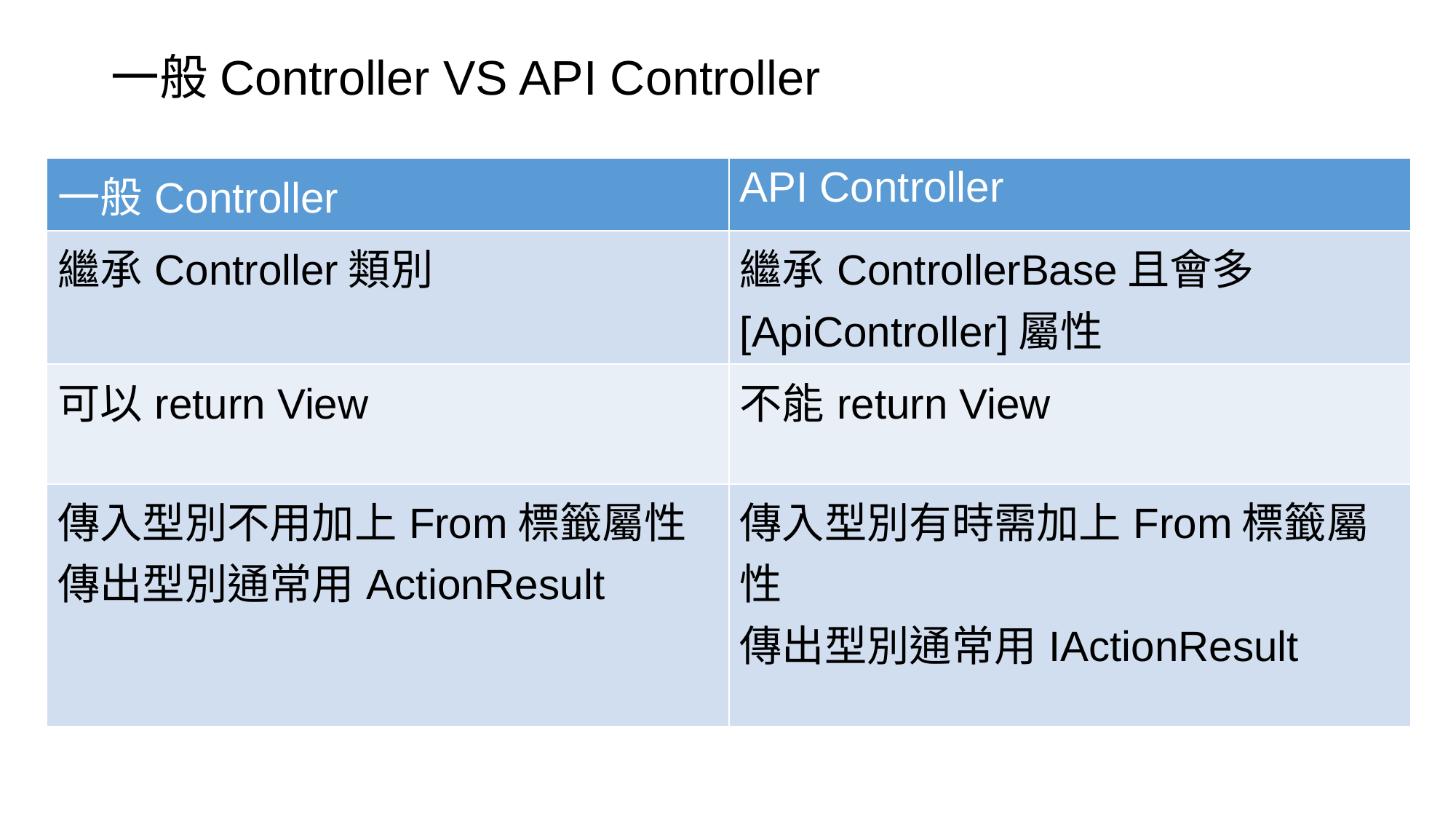

# 一般Controller VS API Controller
| 一般Controller | API Controller |
| --- | --- |
| 繼承Controller類別 | 繼承ControllerBase且會多[ApiController]屬性 |
| 可以return View | 不能return View |
| 傳入型別不用加上From標籤屬性 傳出型別通常用ActionResult | 傳入型別有時需加上From標籤屬性 傳出型別通常用IActionResult |